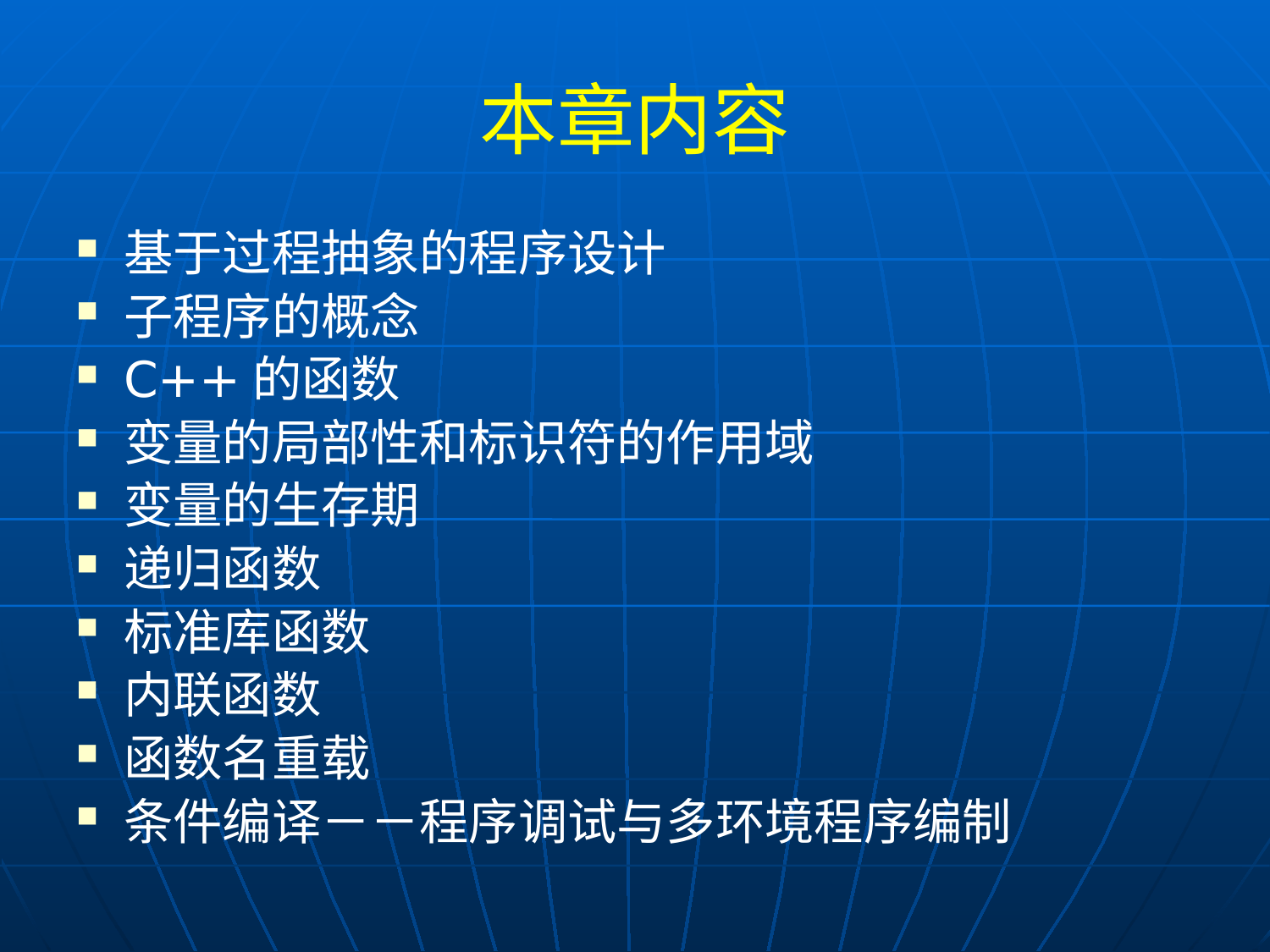

# 本章内容
基于过程抽象的程序设计
子程序的概念
C++的函数
变量的局部性和标识符的作用域
变量的生存期
递归函数
标准库函数
内联函数
函数名重载
条件编译－－程序调试与多环境程序编制